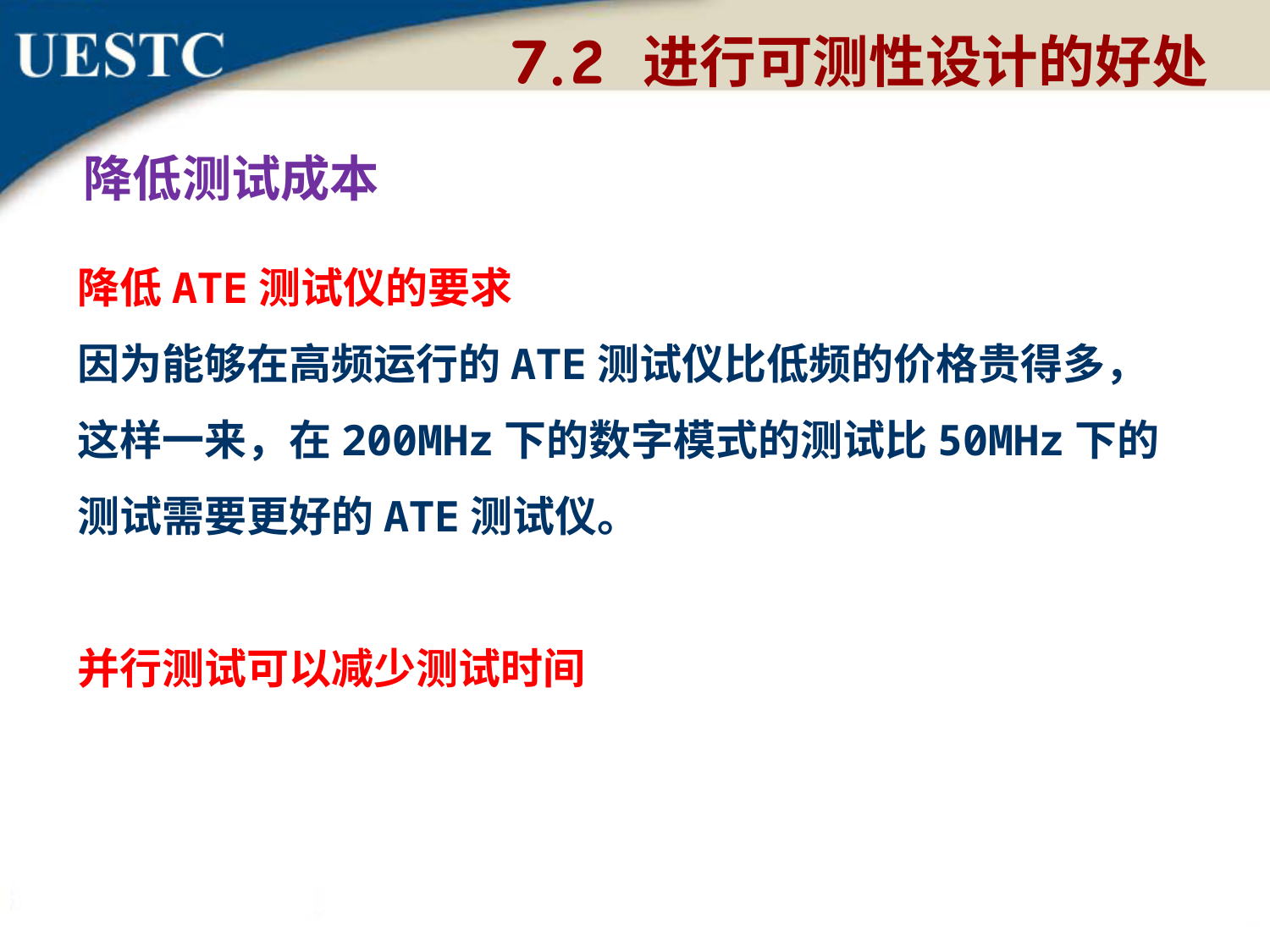

7.2 进行可测性设计的好处
降低测试成本
降低ATE测试仪的要求
因为能够在高频运行的ATE测试仪比低频的价格贵得多，这样一来，在200MHz下的数字模式的测试比50MHz下的测试需要更好的ATE测试仪。

并行测试可以减少测试时间